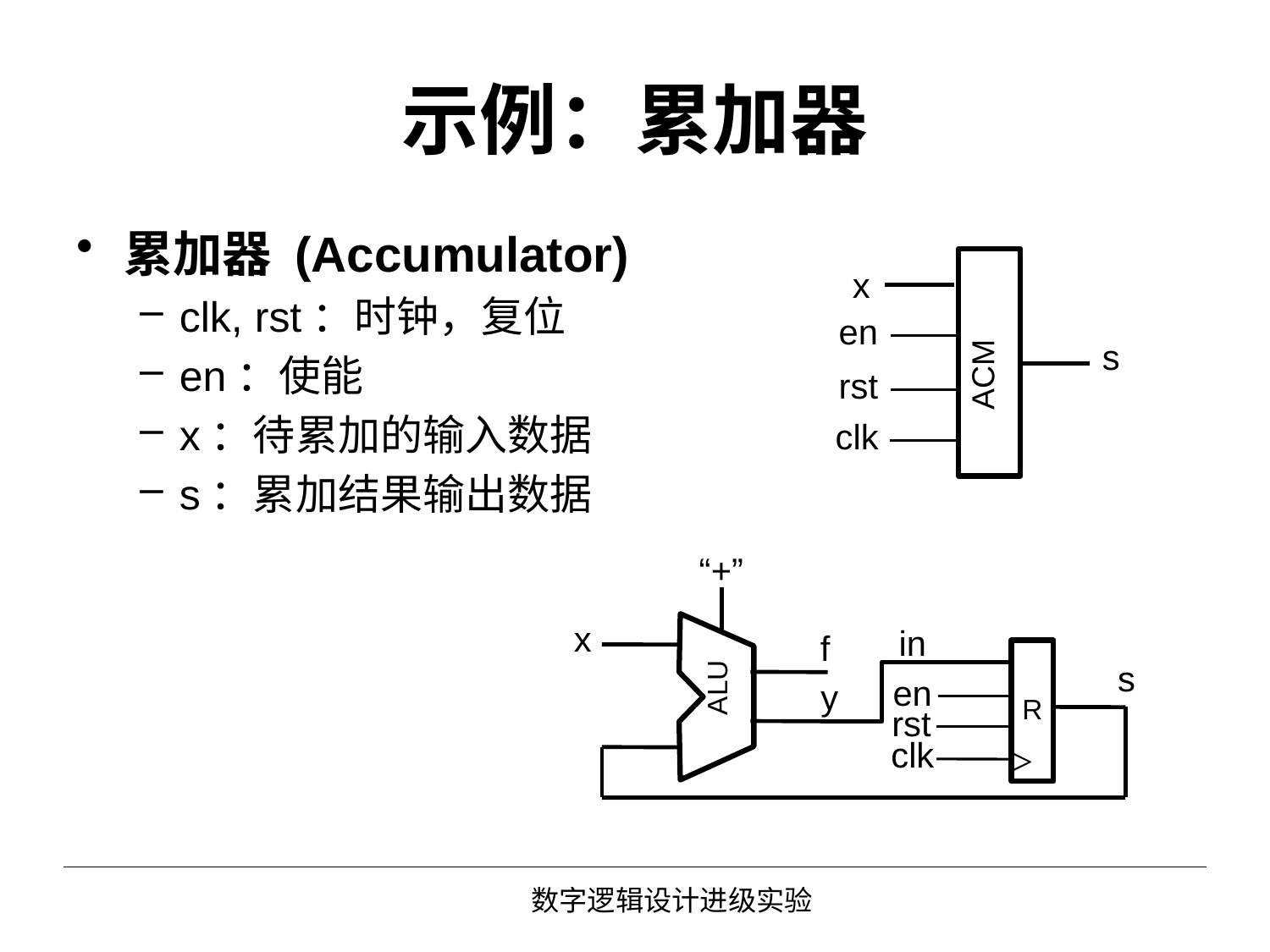

# 示例：累加器
累加器 (Accumulator)
clk, rst：时钟，复位
en：使能
x：待累加的输入数据
s：累加结果输出数据

x
en
ACM
s
rst
clk
“+”

x
f
ALU
y
in

s
en
R
rst
clk
>

数字逻辑设计进级实验
9